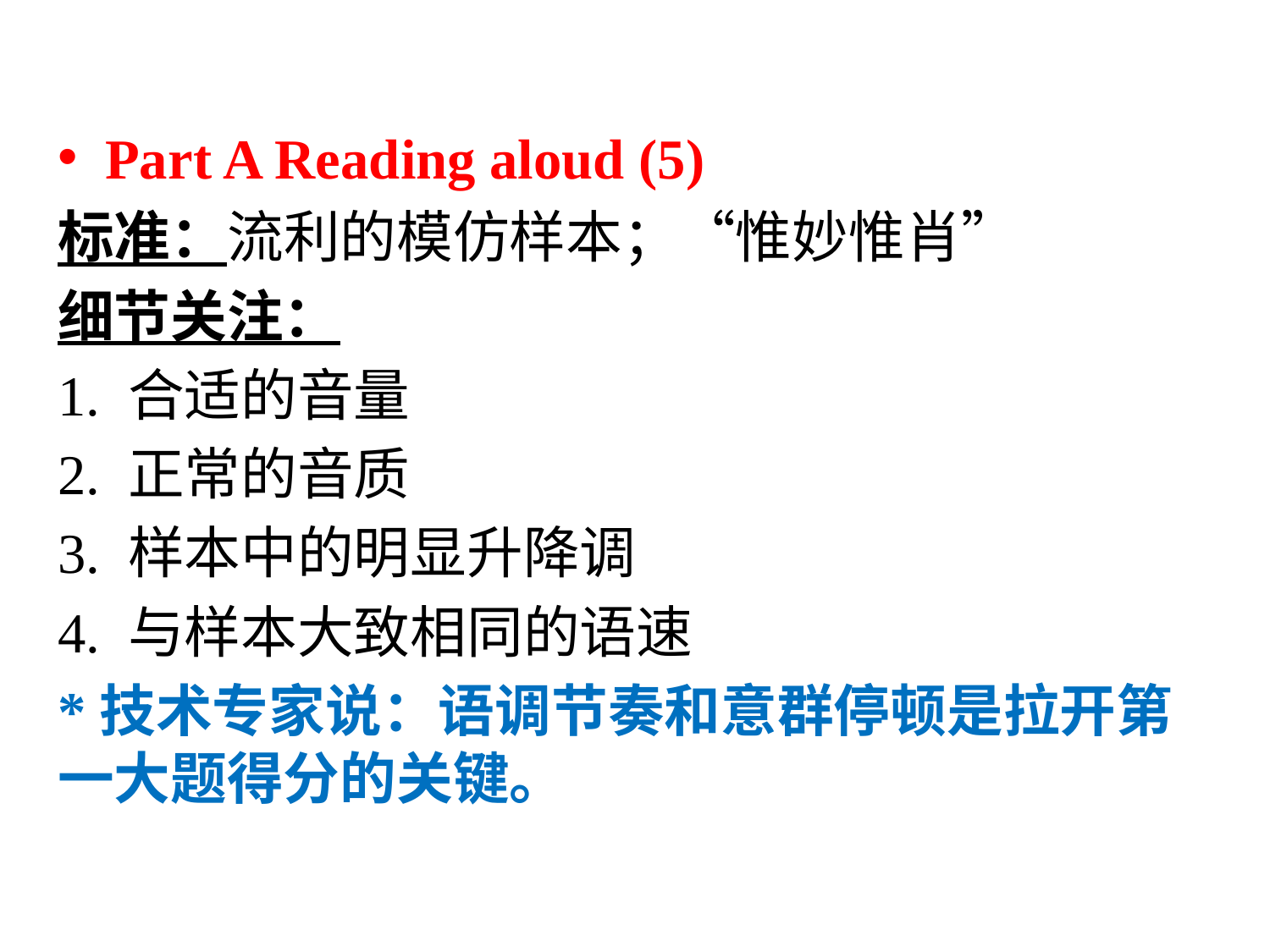

Part A Reading aloud (5)
标准：流利的模仿样本；“惟妙惟肖”
细节关注：
1. 合适的音量
2. 正常的音质
3. 样本中的明显升降调
4. 与样本大致相同的语速
*技术专家说：语调节奏和意群停顿是拉开第一大题得分的关键。